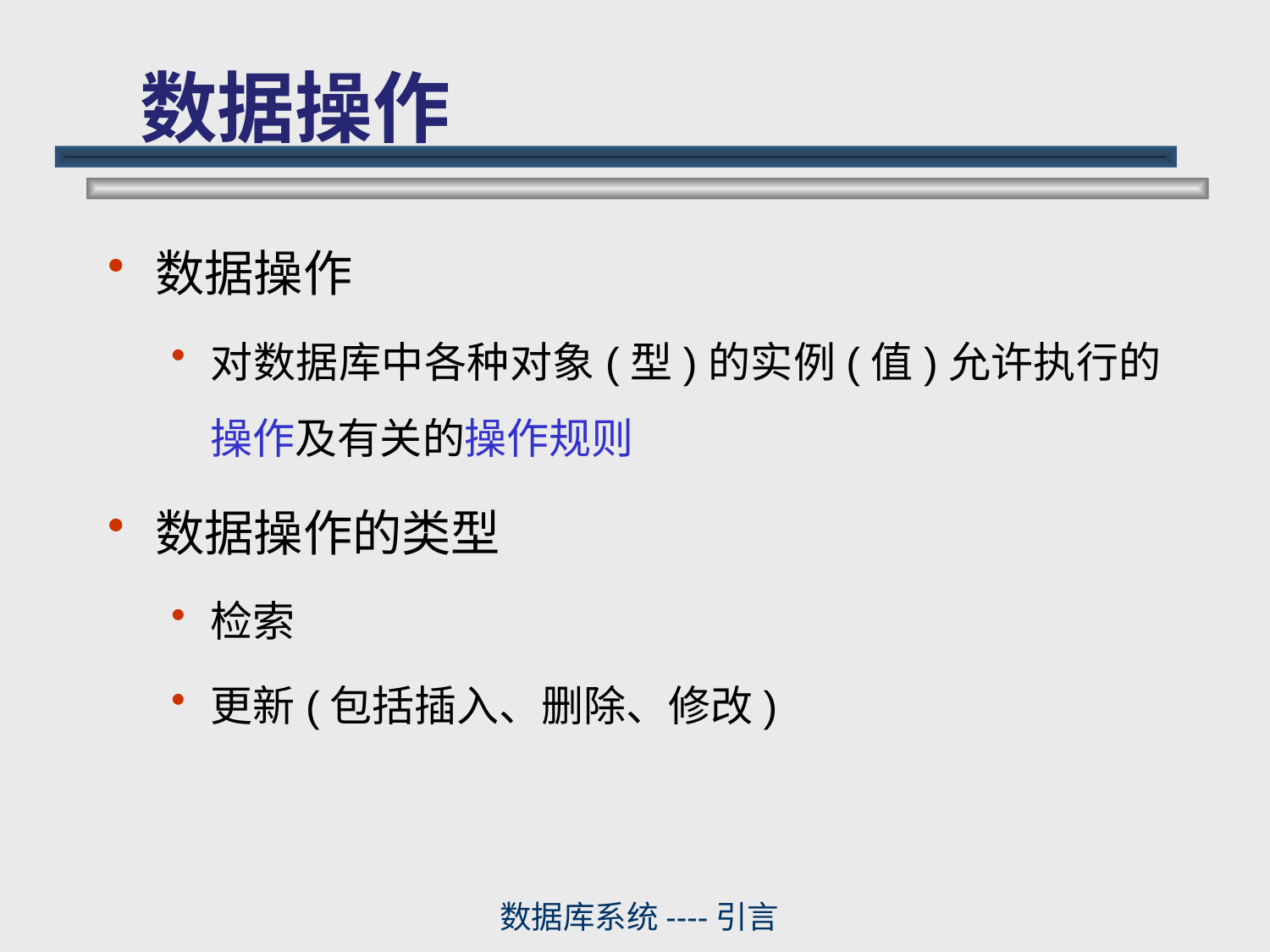

# 数据操作
数据操作
对数据库中各种对象(型)的实例(值)允许执行的操作及有关的操作规则
数据操作的类型
检索
更新(包括插入、删除、修改)
数据库系统----引言